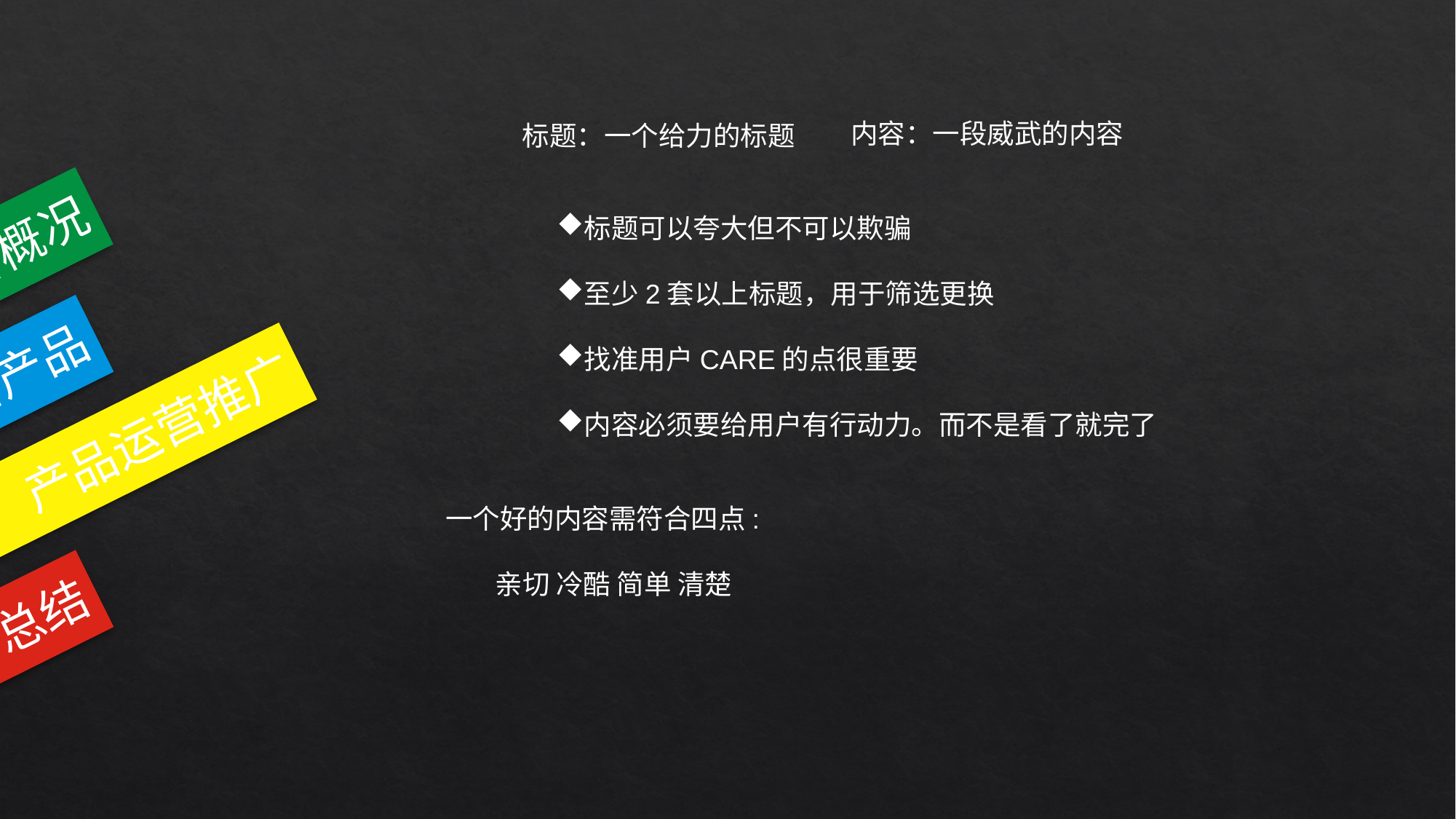

内容：一段威武的内容
标题：一个给力的标题
标题可以夸大但不可以欺骗

至少2套以上标题，用于筛选更换

找准用户CARE的点很重要

内容必须要给用户有行动力。而不是看了就完了
一个好的内容需符合四点:

       亲切 冷酷 简单 清楚